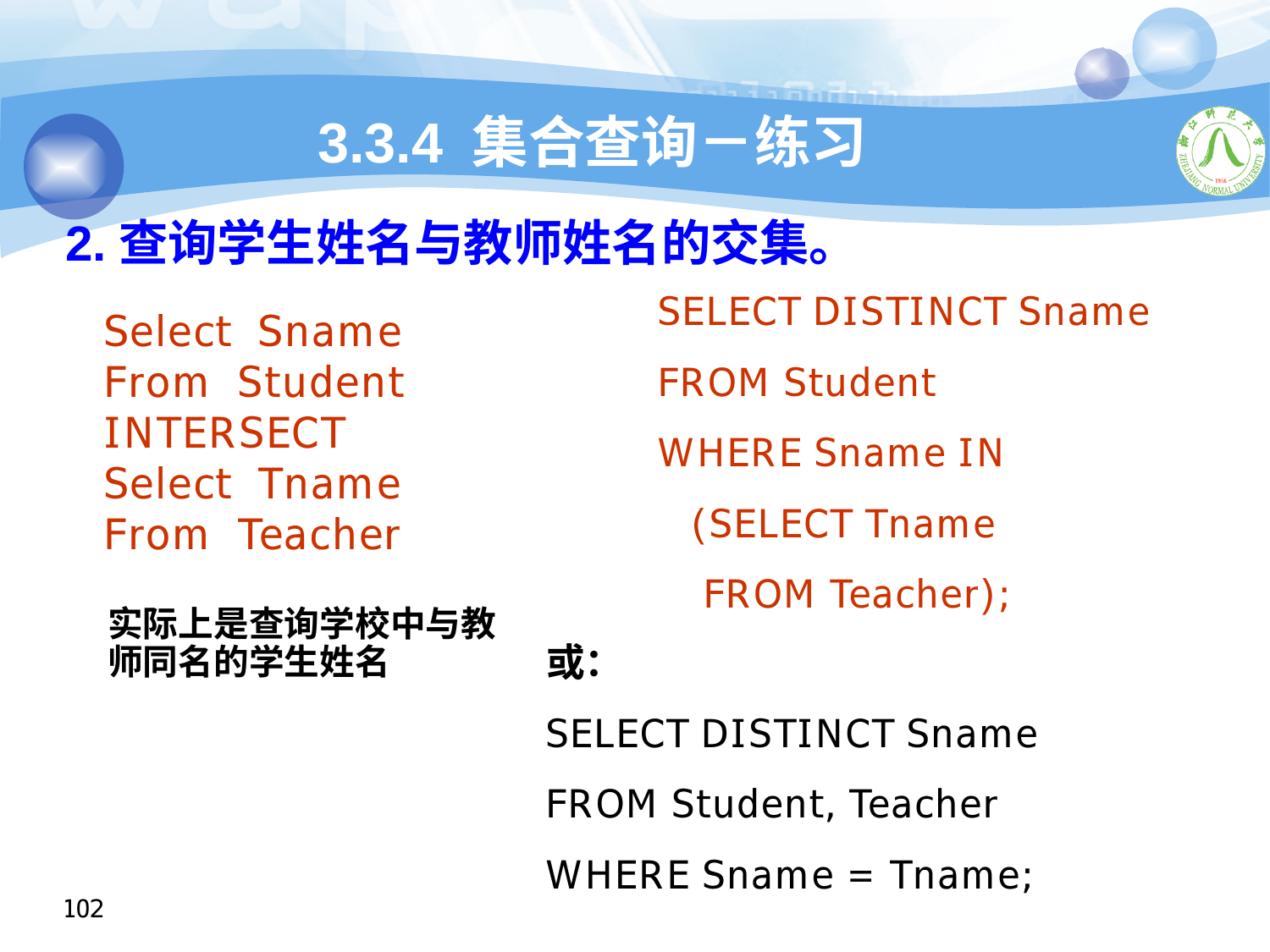

# 3.3.4 集合查询－练习
2.查询学生姓名与教师姓名的交集。
SELECT DISTINCT Sname
FROM Student
WHERE Sname IN
   (SELECT Tname
    FROM Teacher);
Select  Sname
From  Student
INTERSECT
Select  Tname
From  Teacher

实际上是查询学校中与教师同名的学生姓名
或：
SELECT DISTINCT Sname
FROM Student, Teacher
WHERE Sname = Tname;
102